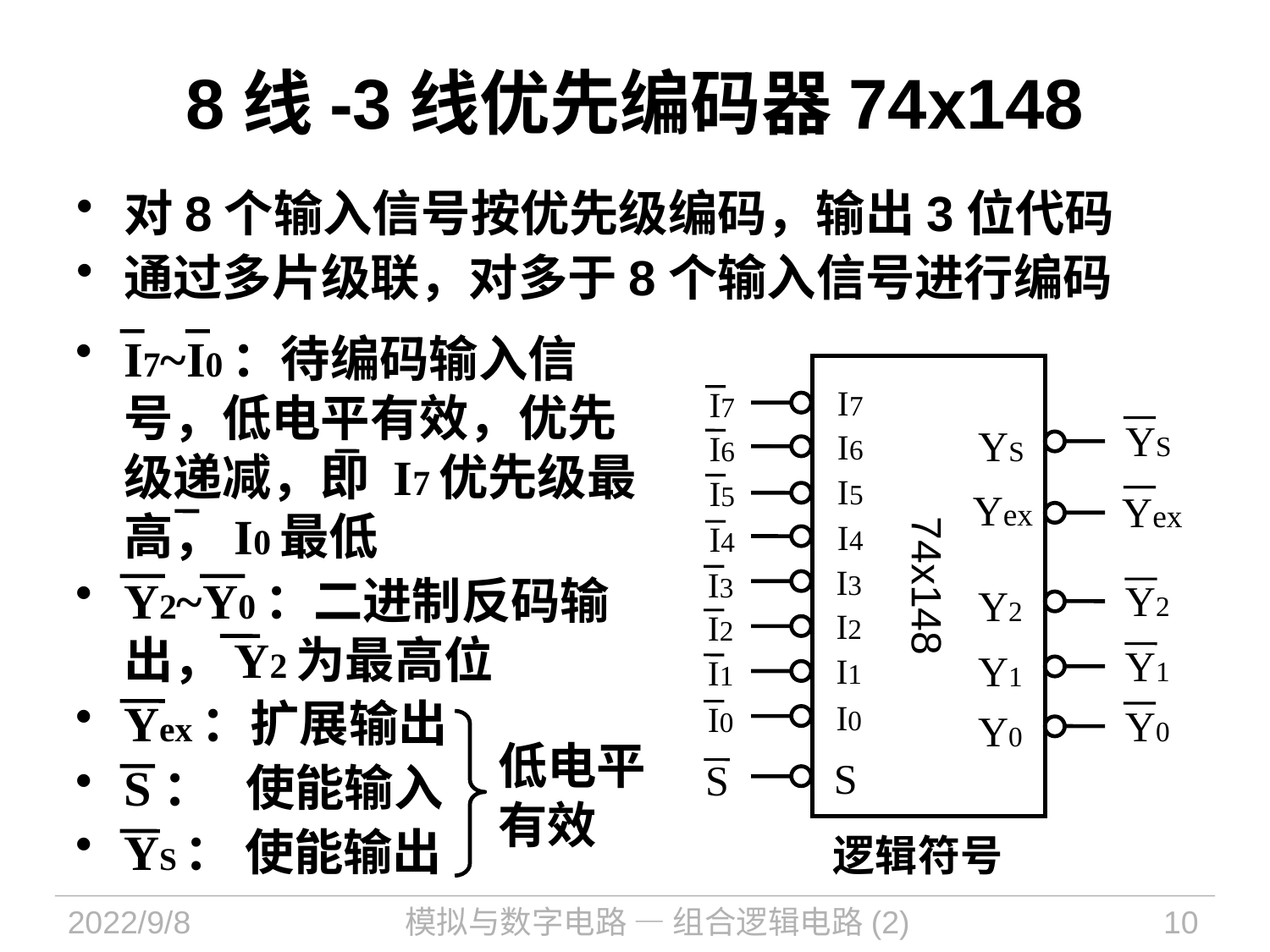

# 8线-3线优先编码器74x148
对8个输入信号按优先级编码，输出3位代码
通过多片级联，对多于8个输入信号进行编码
I7~I0：待编码输入信号，低电平有效，优先级递减，即 I7优先级最高，I0最低
Y2~Y0：二进制反码输出，Y2为最高位
Yex：扩展输出
S：   使能输入
YS： 使能输出

74x148
I7
I7

YS
YS

I6
I6

I5
I5

Yex
Yex

I4
I4

I3
I3

Y2

Y2

I2
I2

Y1
Y1
I1

I1

I0
I0
Y0
Y0

低电平
有效

S
S

逻辑符号
2022/9/8
模拟与数字电路 — 组合逻辑电路(2)
10